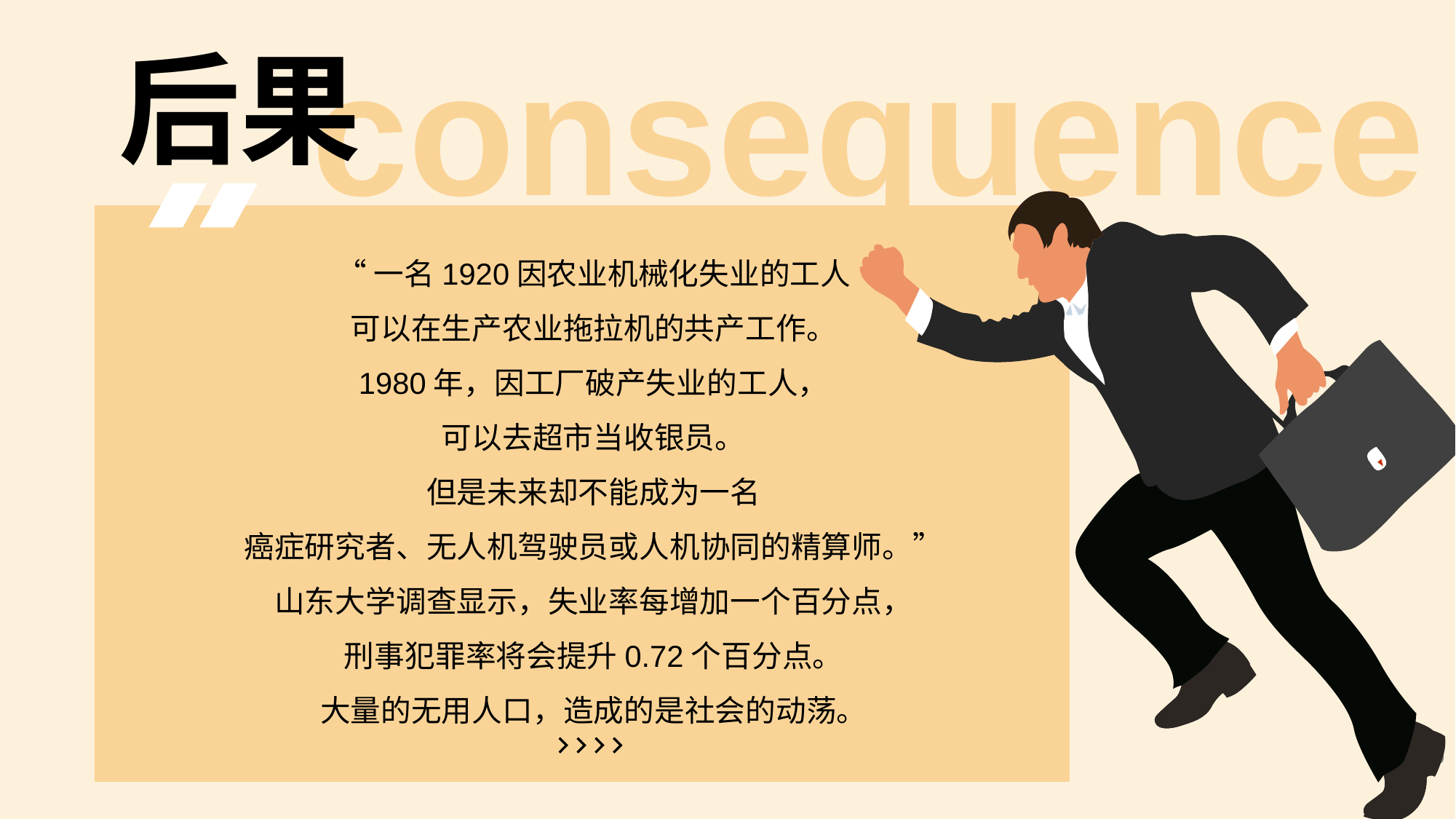

consequence
后果

“一名1920因农业机械化失业的工人
可以在生产农业拖拉机的共产工作。
1980年，因工厂破产失业的工人，
可以去超市当收银员。
但是未来却不能成为一名
癌症研究者、无人机驾驶员或人机协同的精算师。”
山东大学调查显示，失业率每增加一个百分点，
刑事犯罪率将会提升0.72个百分点。
大量的无用人口，造成的是社会的动荡。

9